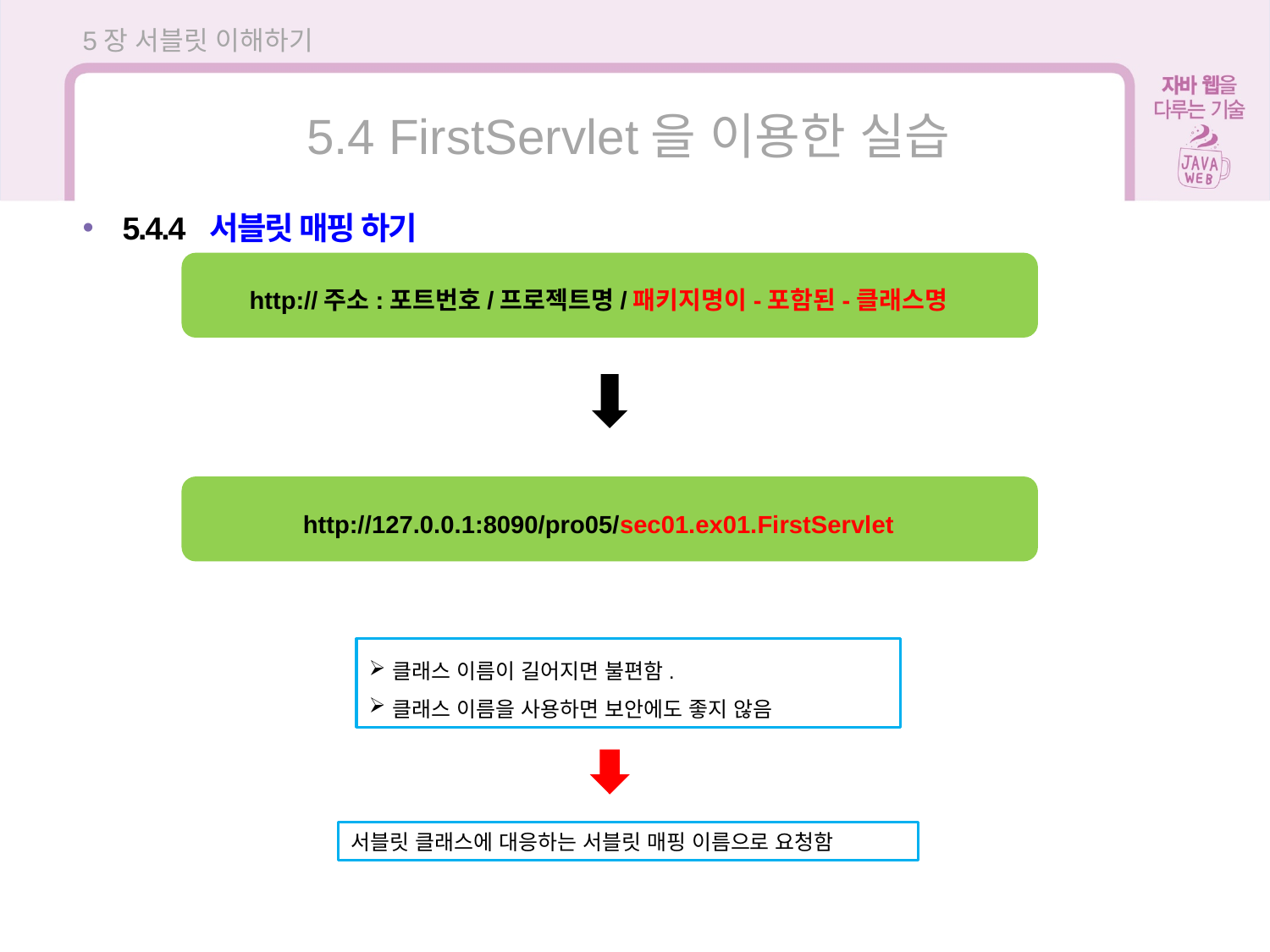

5장 서블릿 이해하기
5.4 FirstServlet을 이용한 실습
5.4.4  서블릿 매핑 하기

http://주소:포트번호/프로젝트명/패키지명이-포함된-클래스명

http://127.0.0.1:8090/pro05/sec01.ex01.FirstServlet
클래스 이름이 길어지면 불편함.
클래스 이름을 사용하면 보안에도 좋지 않음

서블릿 클래스에 대응하는 서블릿 매핑 이름으로 요청함